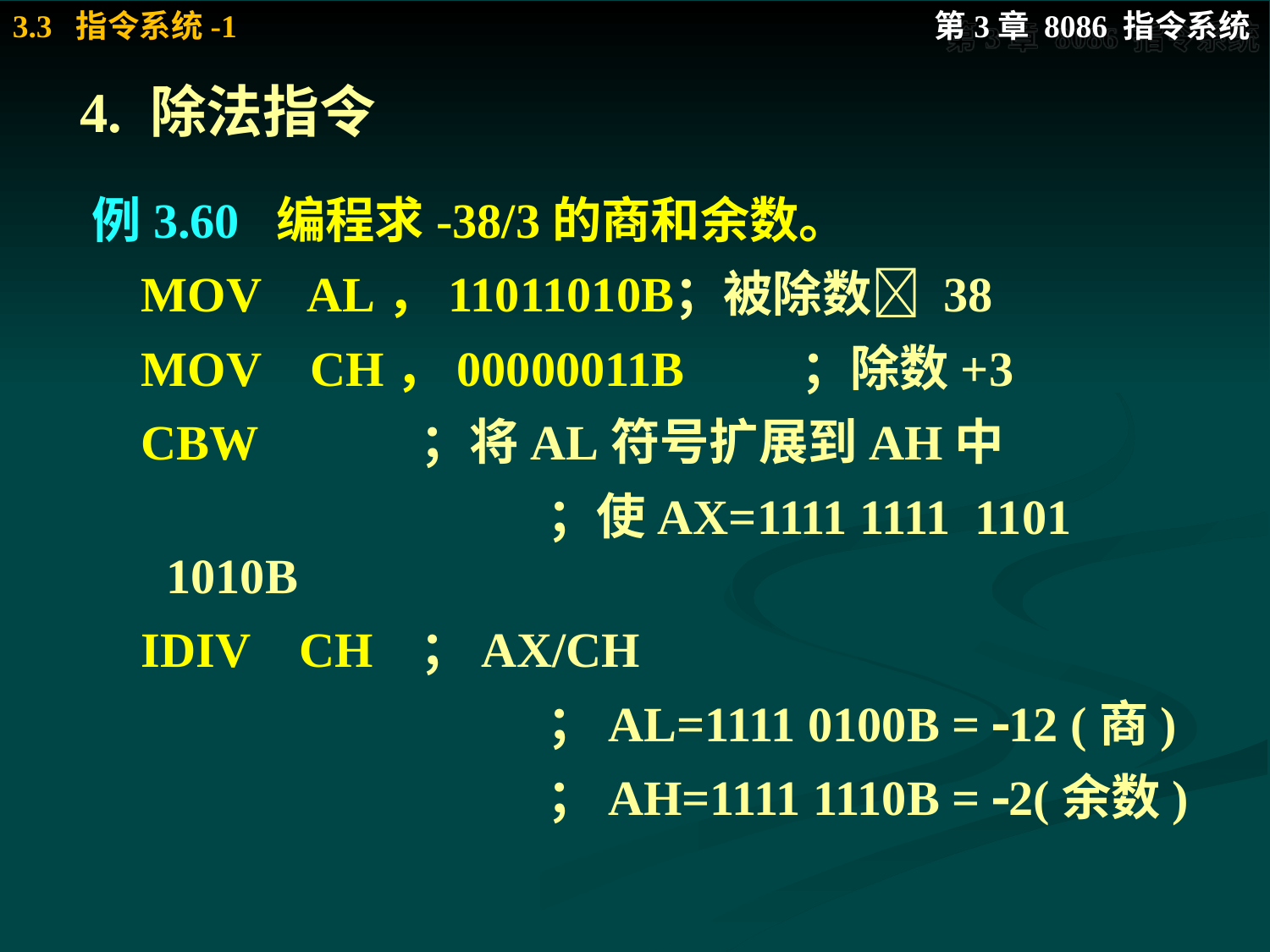

# 4. 除法指令
例3.60  编程求-38/3的商和余数。
    MOV    AL，11011010B	；被除数− 38
    MOV    CH，00000011B	；除数+3
    CBW		；将AL符号扩展到AH中
				；使AX=1111 1111  1101 1010B
    IDIV    CH	；AX/CH
				；AL=1111 0100B = −12 (商)
				；AH=1111 1110B = −2(余数)